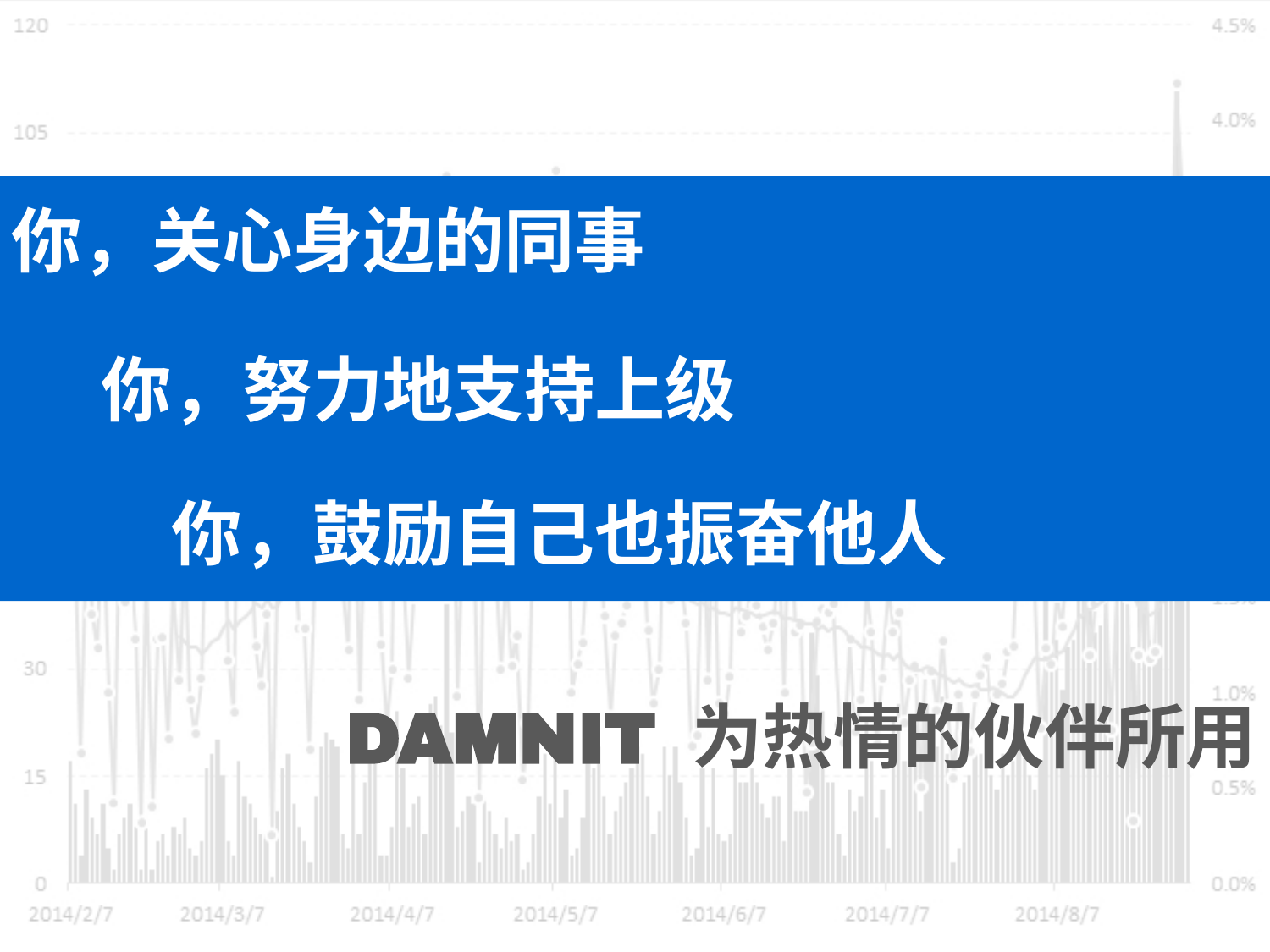

# 你，关心身边的同事

    你，努力地支持上级
        你，鼓励自己也振奋他人
DAMNIT 为热情的伙伴所用